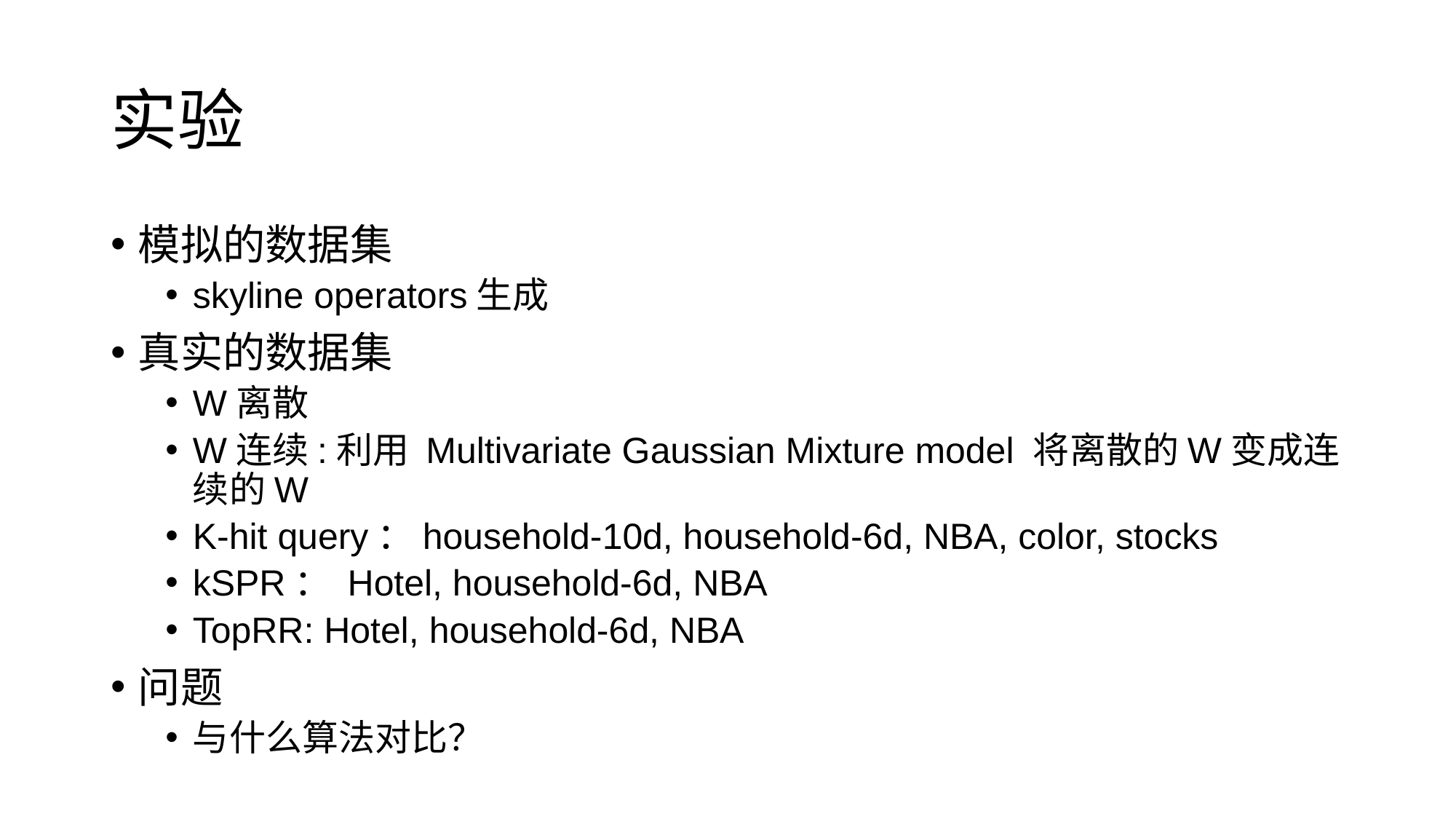

# 实验
模拟的数据集
skyline operators生成
真实的数据集
W离散
W连续:利用 Multivariate Gaussian Mixture model 将离散的W变成连续的W
K-hit query：household-10d, household-6d, NBA, color, stocks
kSPR： Hotel, household-6d, NBA
TopRR: Hotel, household-6d, NBA
问题
与什么算法对比？